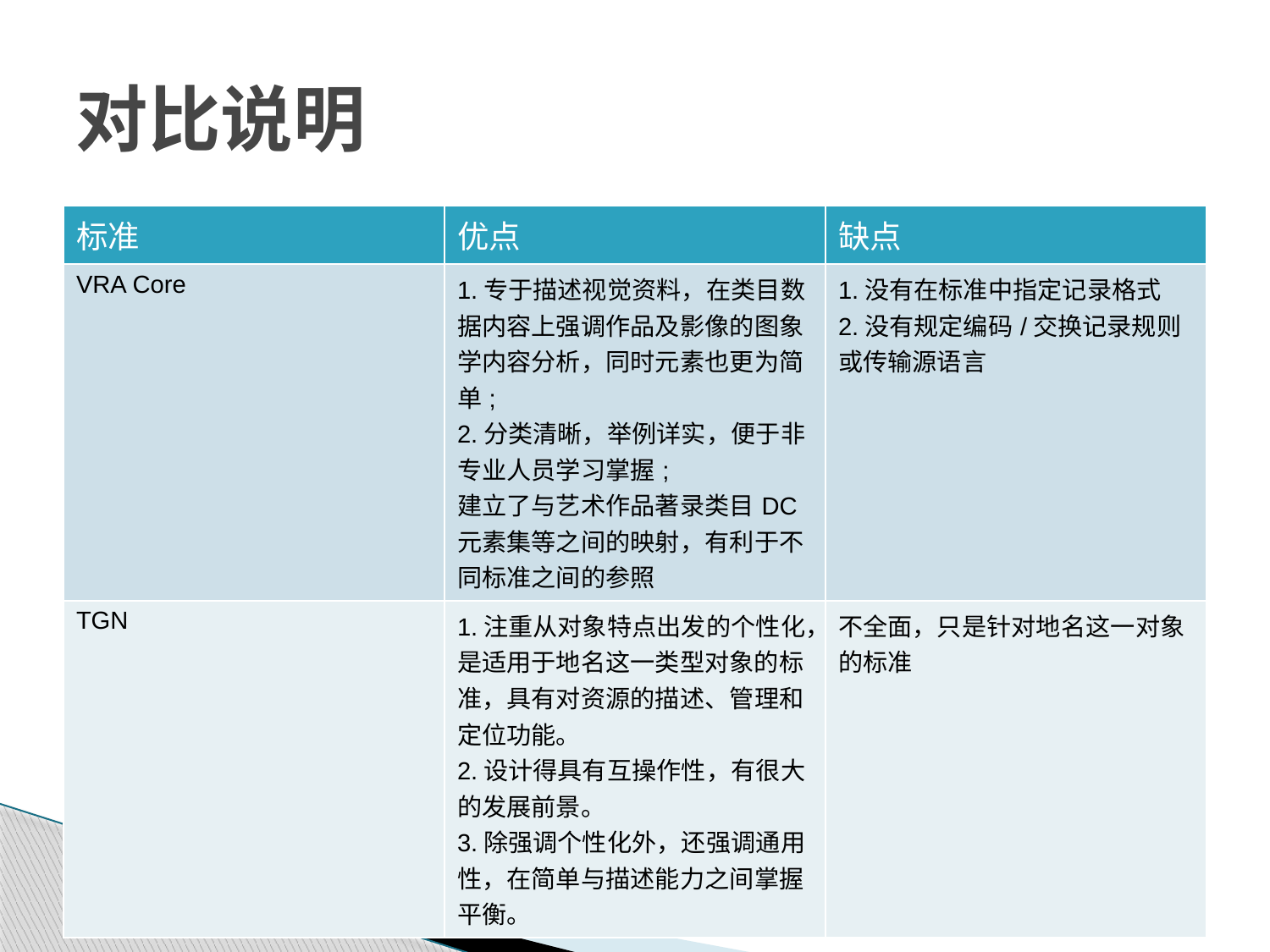

# 对比说明
| 标准 | 优点 | 缺点 |
| --- | --- | --- |
| VRA Core | 1.专于描述视觉资料，在类目数据内容上强调作品及影像的图象学内容分析，同时元素也更为简单; 2.分类清晰，举例详实，便于非专业人员学习掌握; 建立了与艺术作品著录类目DC元素集等之间的映射，有利于不同标准之间的参照 | 1.没有在标准中指定记录格式 2.没有规定编码/交换记录规则或传输源语言 |
| TGN | 1.注重从对象特点出发的个性化，是适用于地名这一类型对象的标准，具有对资源的描述、管理和定位功能。 2.设计得具有互操作性，有很大的发展前景。 3.除强调个性化外，还强调通用性，在简单与描述能力之间掌握平衡。 | 不全面，只是针对地名这一对象的标准 |